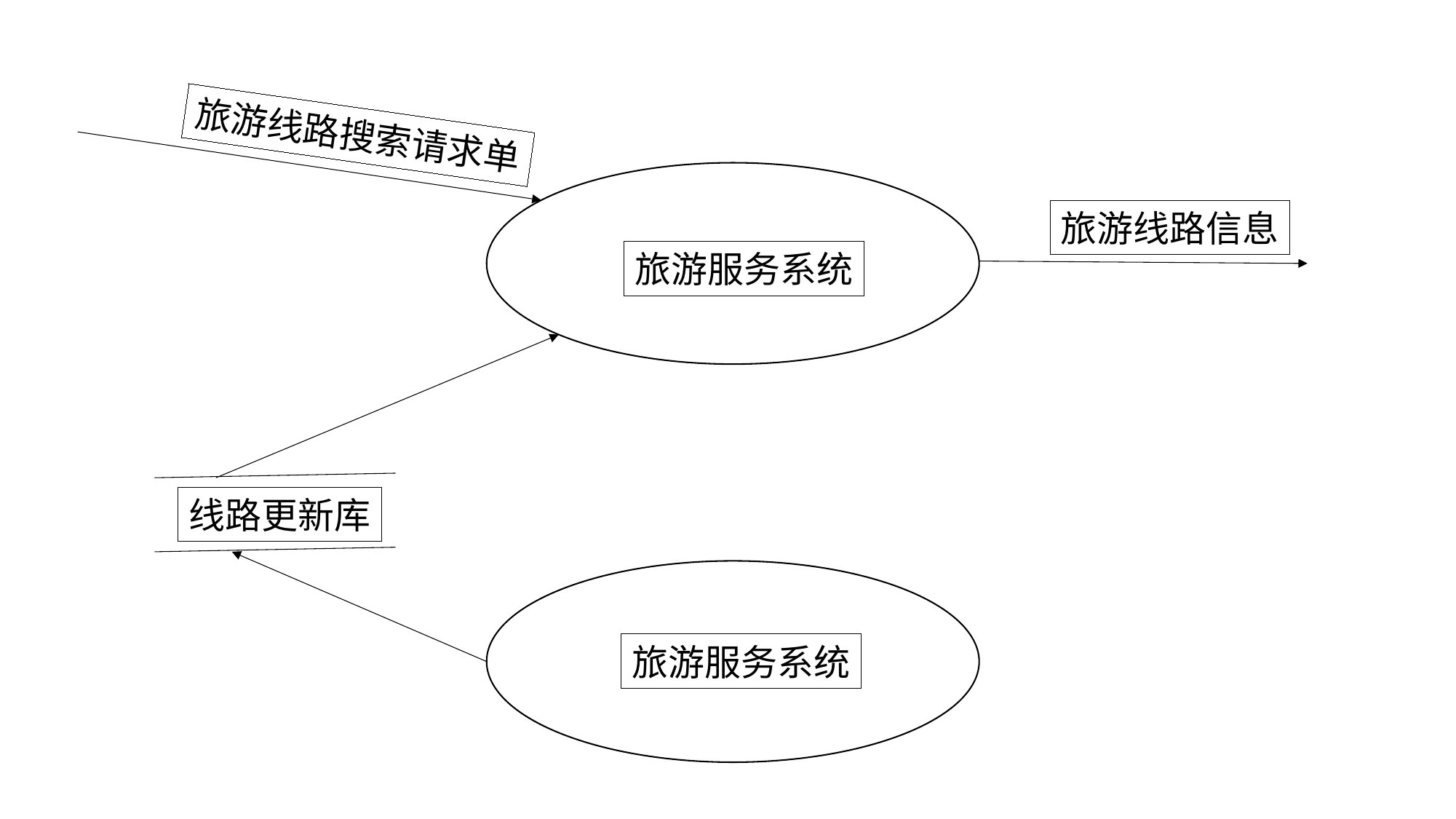

旅游线路搜索请求单

旅游线路信息
旅游服务系统
线路更新库

旅游服务系统